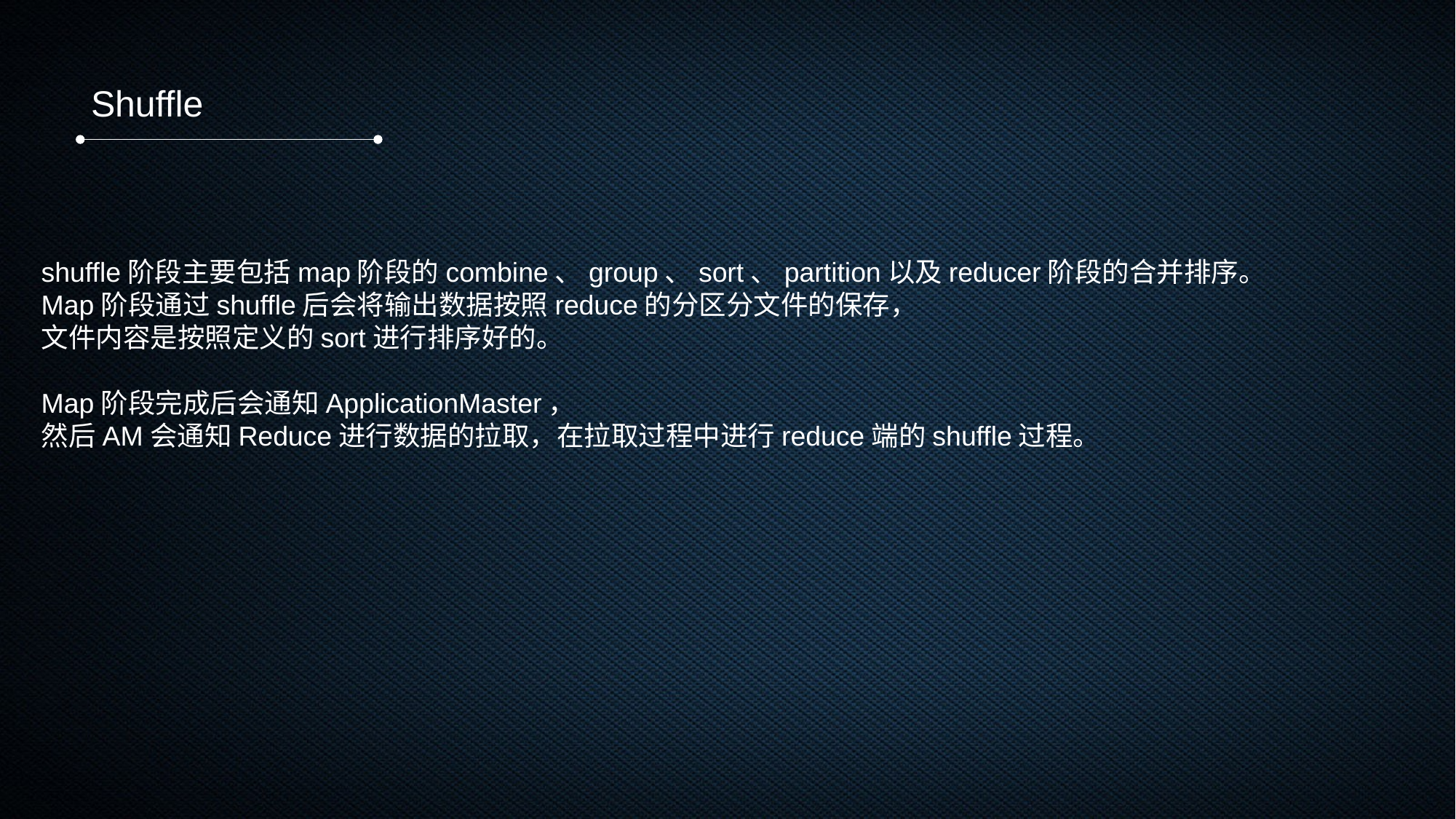

Shuffle
shuffle阶段主要包括map阶段的combine、group、sort、partition以及reducer阶段的合并排序。
Map阶段通过shuffle后会将输出数据按照reduce的分区分文件的保存，
文件内容是按照定义的sort进行排序好的。

Map阶段完成后会通知ApplicationMaster，
然后AM会通知Reduce进行数据的拉取，在拉取过程中进行reduce端的shuffle过程。